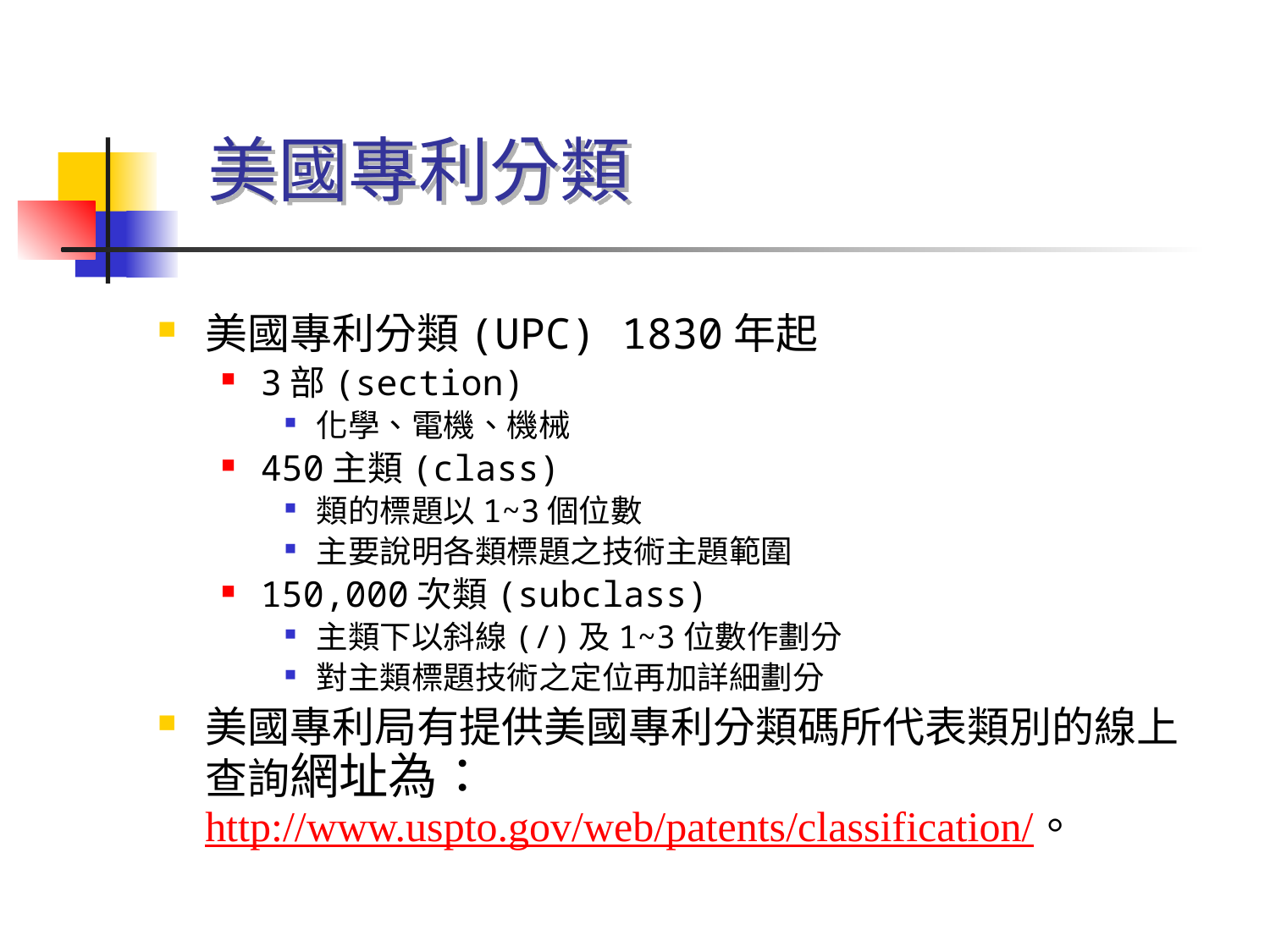

# 美國專利分類
美國專利分類(UPC) 1830年起
3部(section)
化學、電機、機械
450主類(class)
類的標題以1~3個位數
主要說明各類標題之技術主題範圍
150,000次類(subclass)
主類下以斜線(/)及1~3位數作劃分
對主類標題技術之定位再加詳細劃分
美國專利局有提供美國專利分類碼所代表類別的線上查詢網址為：http://www.uspto.gov/web/patents/classification/。